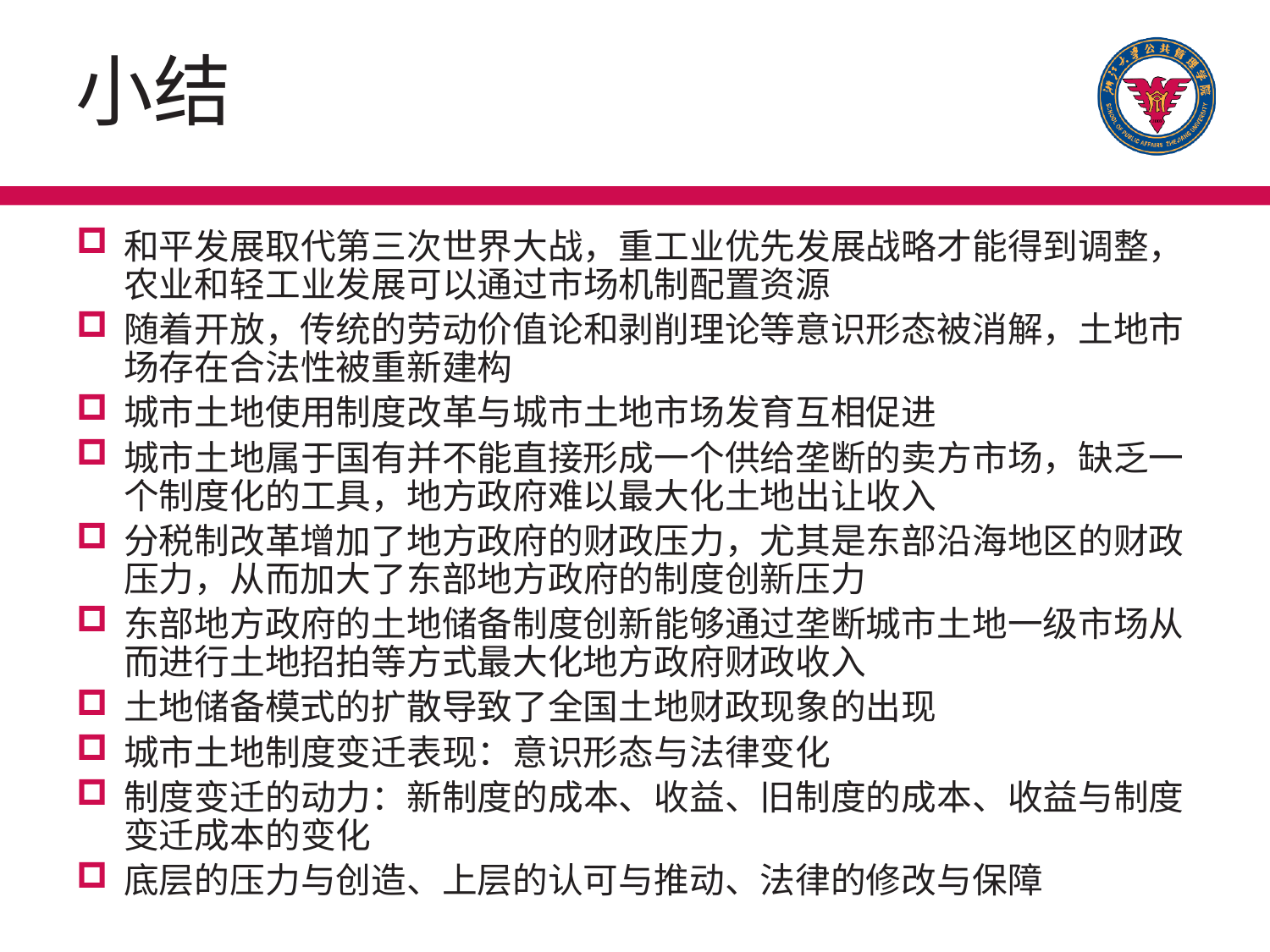

# 小结
和平发展取代第三次世界大战，重工业优先发展战略才能得到调整，农业和轻工业发展可以通过市场机制配置资源
随着开放，传统的劳动价值论和剥削理论等意识形态被消解，土地市场存在合法性被重新建构
城市土地使用制度改革与城市土地市场发育互相促进
城市土地属于国有并不能直接形成一个供给垄断的卖方市场，缺乏一个制度化的工具，地方政府难以最大化土地出让收入
分税制改革增加了地方政府的财政压力，尤其是东部沿海地区的财政压力，从而加大了东部地方政府的制度创新压力
东部地方政府的土地储备制度创新能够通过垄断城市土地一级市场从而进行土地招拍等方式最大化地方政府财政收入
土地储备模式的扩散导致了全国土地财政现象的出现
城市土地制度变迁表现：意识形态与法律变化
制度变迁的动力：新制度的成本、收益、旧制度的成本、收益与制度变迁成本的变化
底层的压力与创造、上层的认可与推动、法律的修改与保障